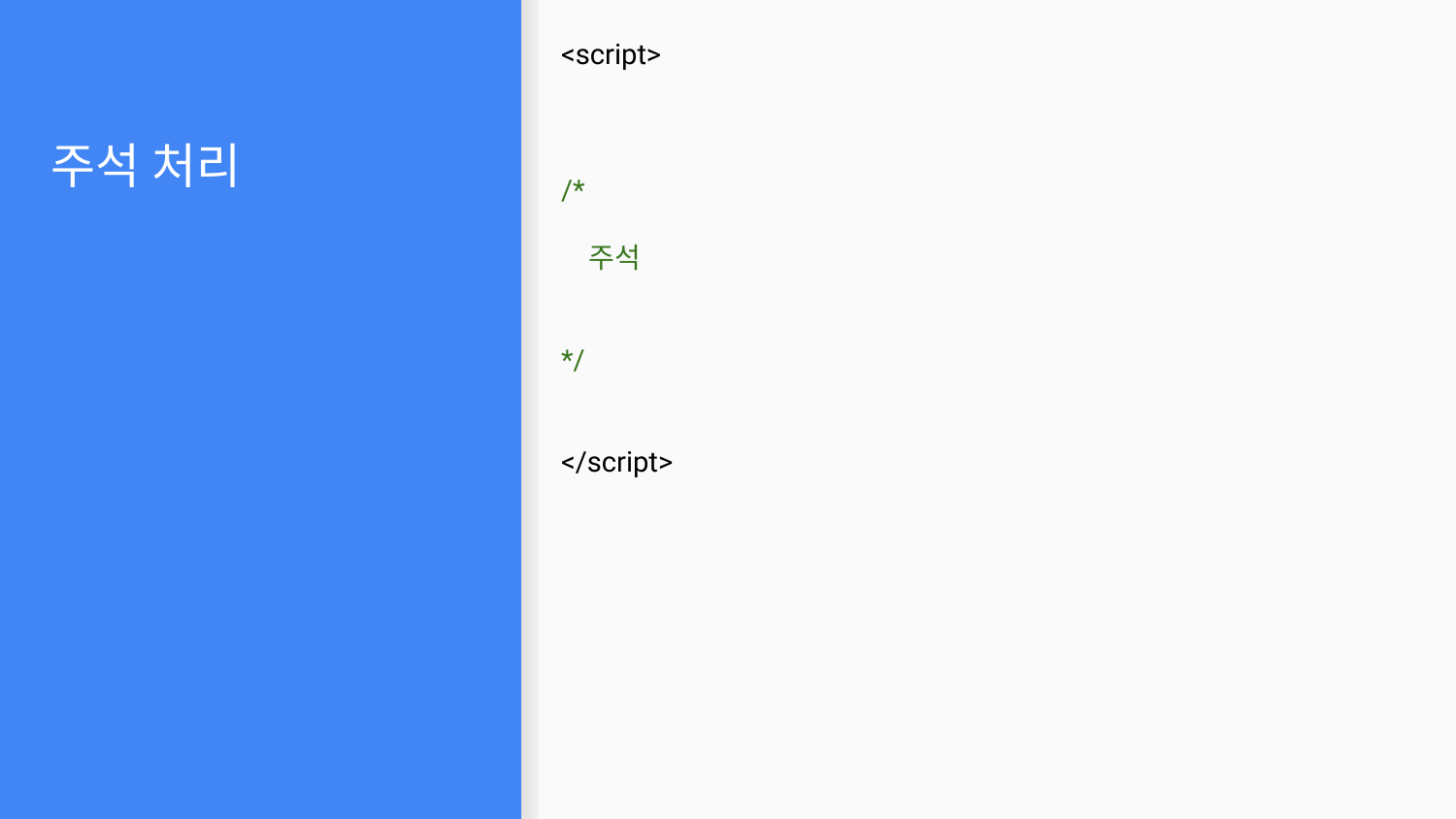

<script>

/*

   주석

*/

</script>
# 주석 처리